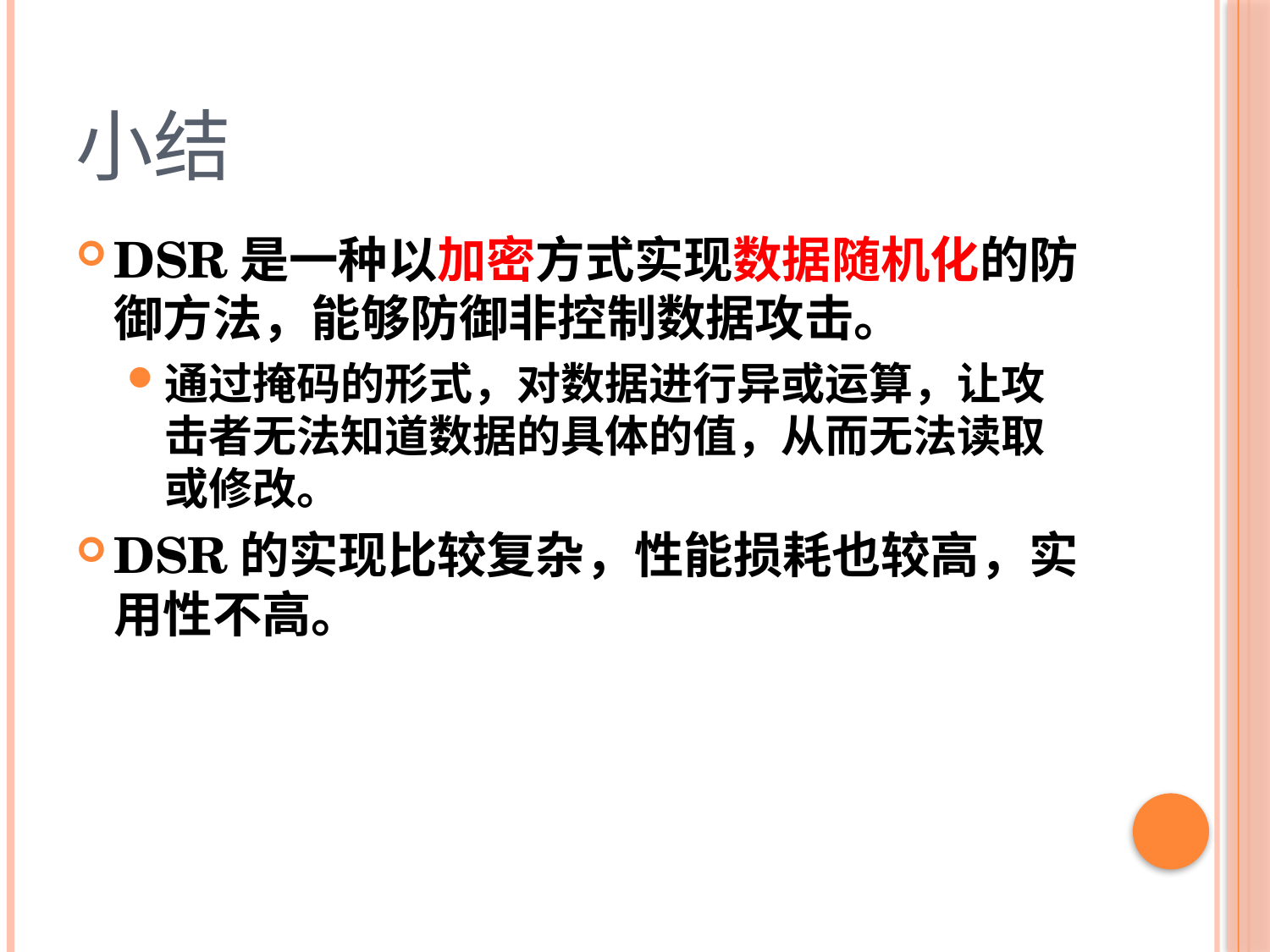

# 小结
DSR是一种以加密方式实现数据随机化的防御方法，能够防御非控制数据攻击。
通过掩码的形式，对数据进行异或运算，让攻击者无法知道数据的具体的值，从而无法读取或修改。
DSR的实现比较复杂，性能损耗也较高，实用性不高。